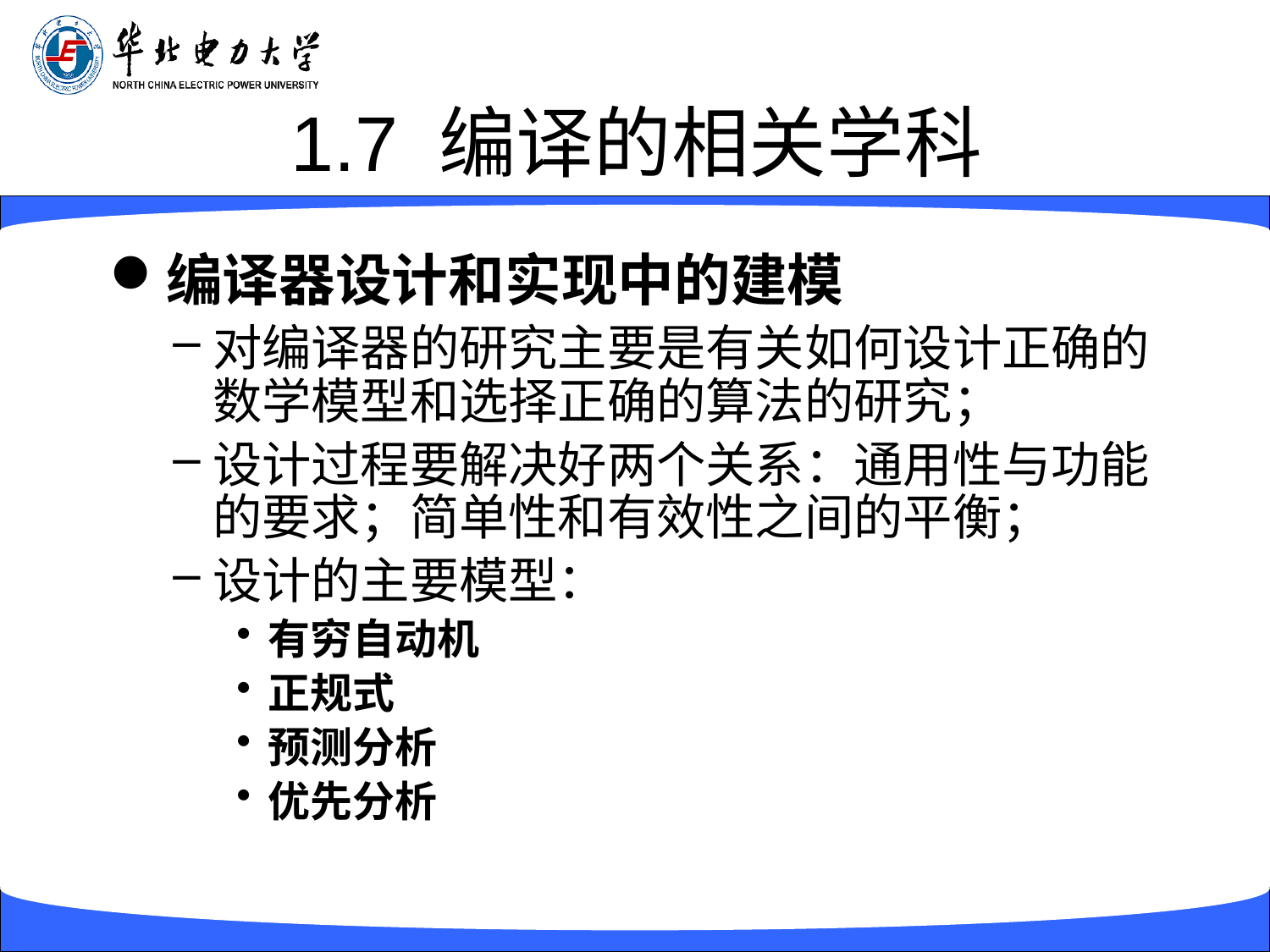

# 1.7 编译的相关学科
编译器设计和实现中的建模
对编译器的研究主要是有关如何设计正确的数学模型和选择正确的算法的研究；
设计过程要解决好两个关系：通用性与功能的要求；简单性和有效性之间的平衡；
设计的主要模型：
有穷自动机
正规式
预测分析
优先分析